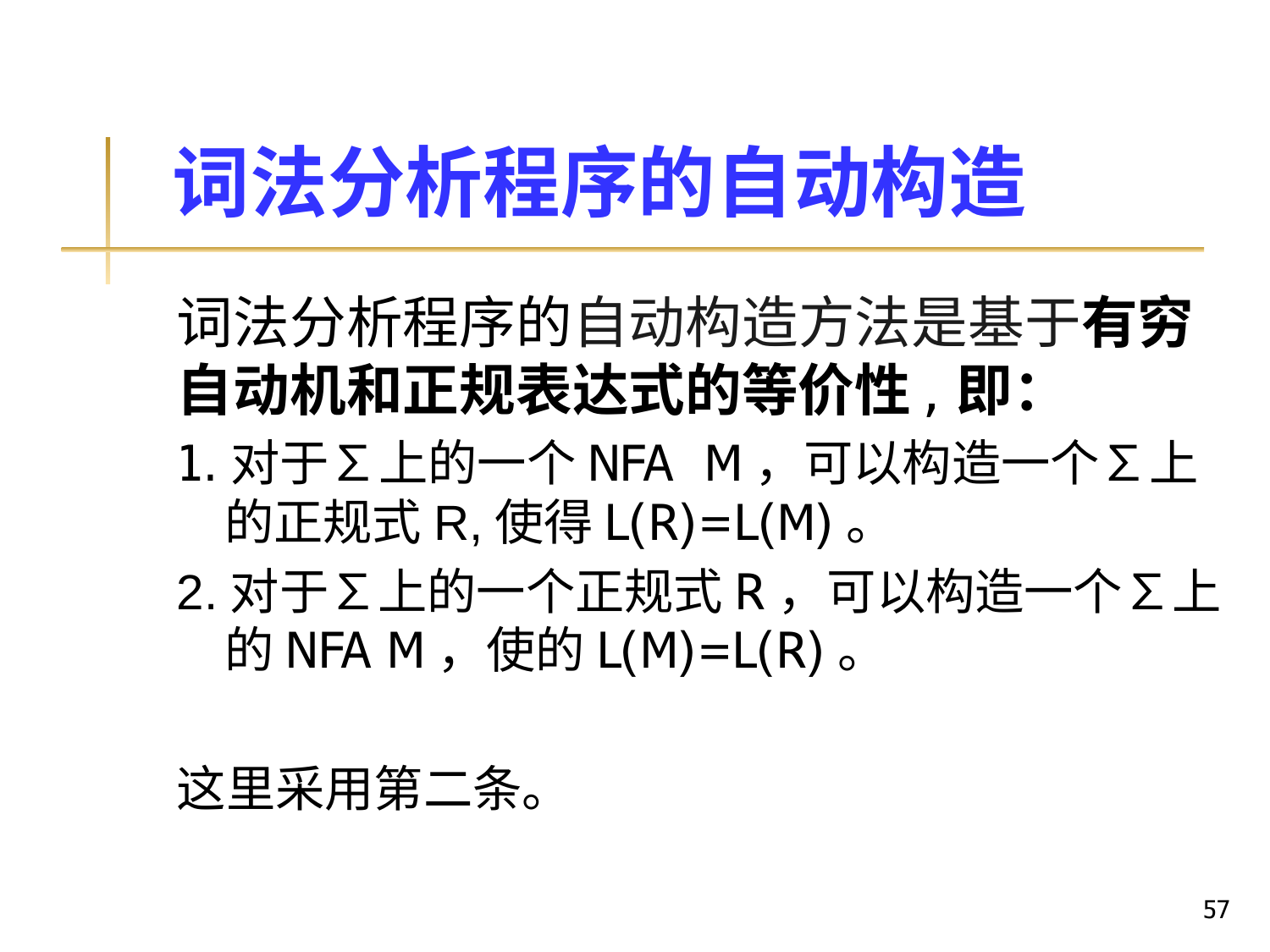

# 词法分析程序的自动构造
词法分析程序的自动构造方法是基于有穷自动机和正规表达式的等价性,即：
1.对于∑上的一个NFA  M，可以构造一个∑上的正规式R,使得L(R)=L(M)。
2.对于∑上的一个正规式R，可以构造一个∑上的NFA M，使的L(M)=L(R)。

这里采用第二条。
57